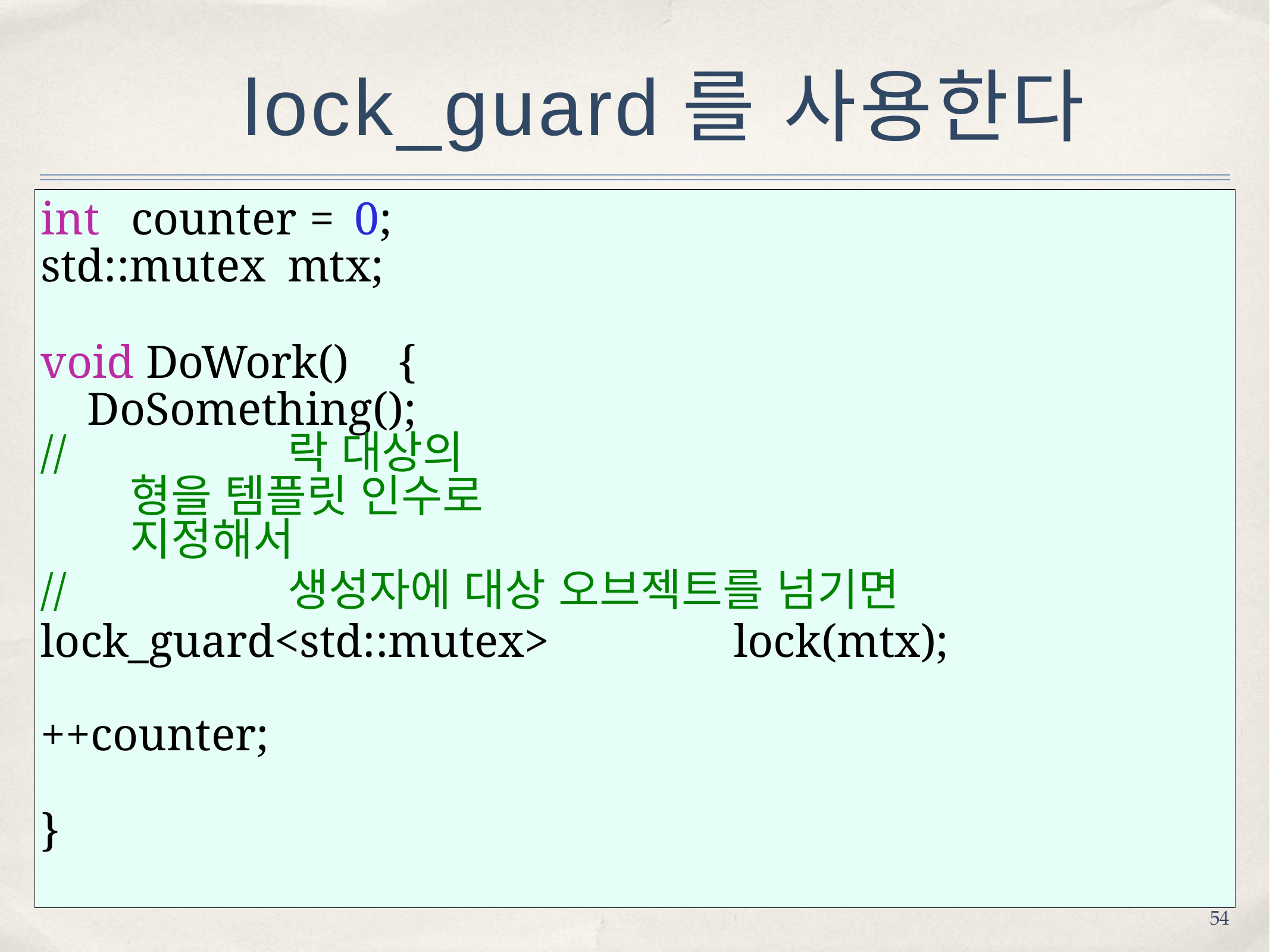

# lock_guard를 사용한다

int	counter	=	0;  std::mutex	mtx;

void DoWork()	{
    DoSomething();
//	락 대상의 형을 템플릿 인수로 지정해서
//	생성자에 대상 오브젝트를 넘기면
lock_guard<std::mutex>	lock(mtx);
++counter;
}
54